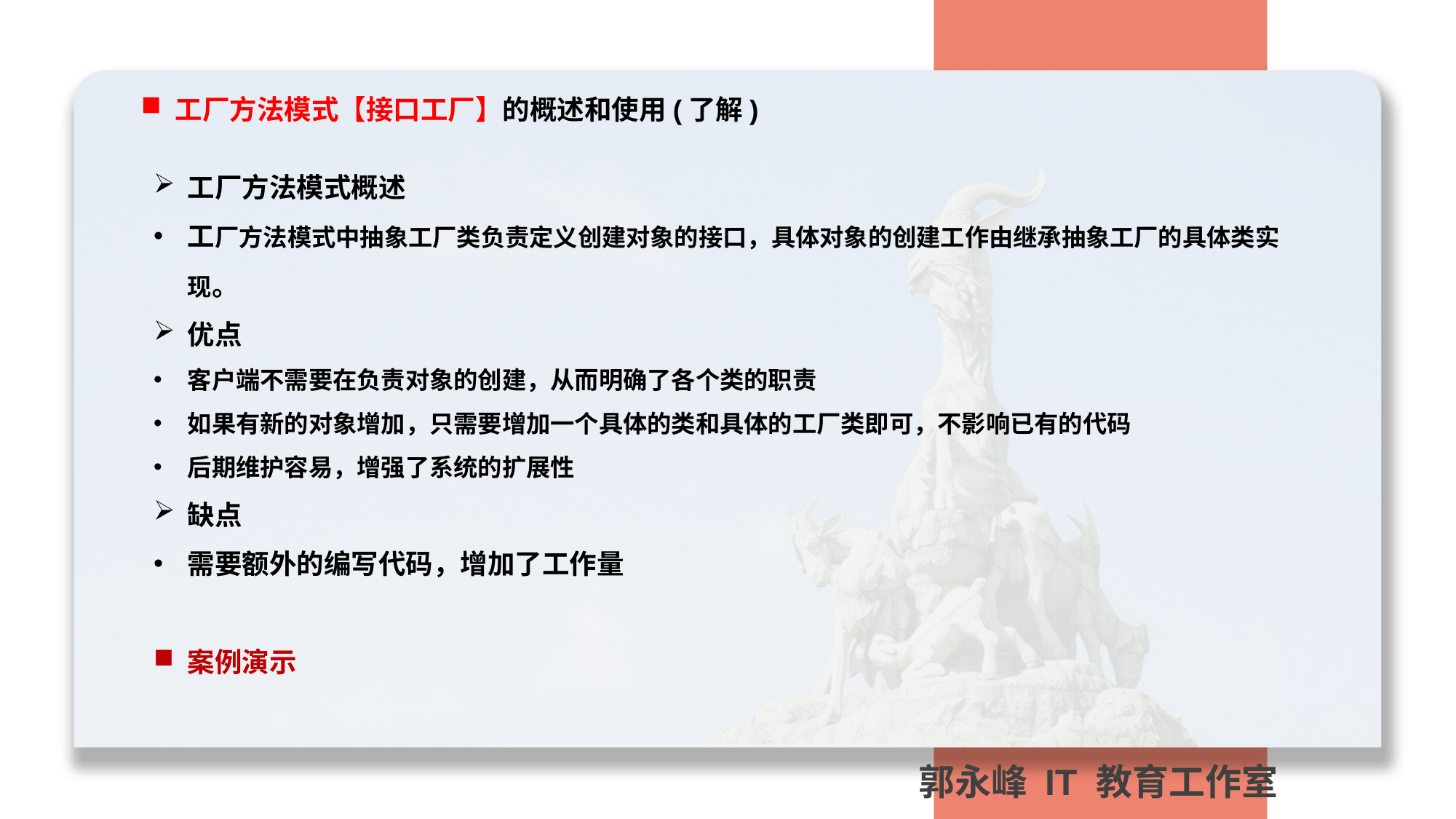

工厂方法模式【接口工厂】的概述和使用(了解)
工厂方法模式概述
工厂方法模式中抽象工厂类负责定义创建对象的接口，具体对象的创建工作由继承抽象工厂的具体类实现。
优点
客户端不需要在负责对象的创建，从而明确了各个类的职责
如果有新的对象增加，只需要增加一个具体的类和具体的工厂类即可，不影响已有的代码
后期维护容易，增强了系统的扩展性
缺点
需要额外的编写代码，增加了工作量

案例演示